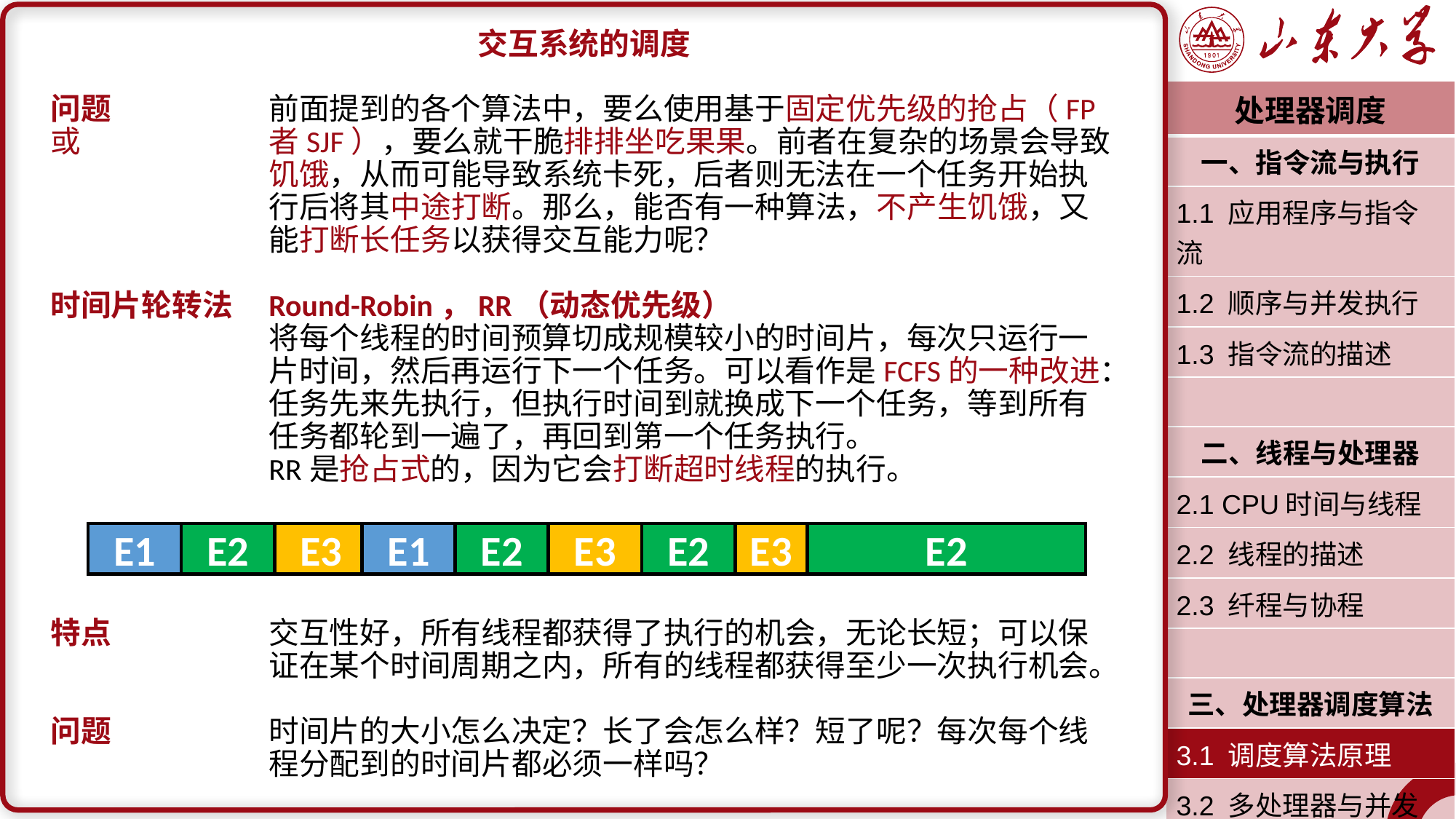

交互系统的调度

问题		前面提到的各个算法中，要么使用基于固定优先级的抢占（FP或		者SJF），要么就干脆排排坐吃果果。前者在复杂的场景会导致		饥饿，从而可能导致系统卡死，后者则无法在一个任务开始执		行后将其中途打断。那么，能否有一种算法，不产生饥饿，又		能打断长任务以获得交互能力呢？

时间片轮转法	Round-Robin，RR（动态优先级）
		将每个线程的时间预算切成规模较小的时间片，每次只运行一		片时间，然后再运行下一个任务。可以看作是FCFS的一种改进：		任务先来先执行，但执行时间到就换成下一个任务，等到所有		任务都轮到一遍了，再回到第一个任务执行。
		RR是抢占式的，因为它会打断超时线程的执行。

特点		交互性好，所有线程都获得了执行的机会，无论长短；可以保		证在某个时间周期之内，所有的线程都获得至少一次执行机会。

问题		时间片的大小怎么决定？长了会怎么样？短了呢？每次每个线		程分配到的时间片都必须一样吗？
| 处理器调度 |
| --- |
| 一、指令流与执行 |
| 1.1 应用程序与指令流 |
| 1.2 顺序与并发执行 |
| 1.3 指令流的描述 |
|  |
| 二、线程与处理器 |
| 2.1 CPU时间与线程 |
| 2.2 线程的描述 |
| 2.3 纤程与协程 |
|  |
| 三、处理器调度算法 |
| 3.1 调度算法原理 |
| 3.2 多处理器与并发 |
| 潘润宇 2023.03 |
E1
E2
E3
E1
E2
E3
E2
E3
E2